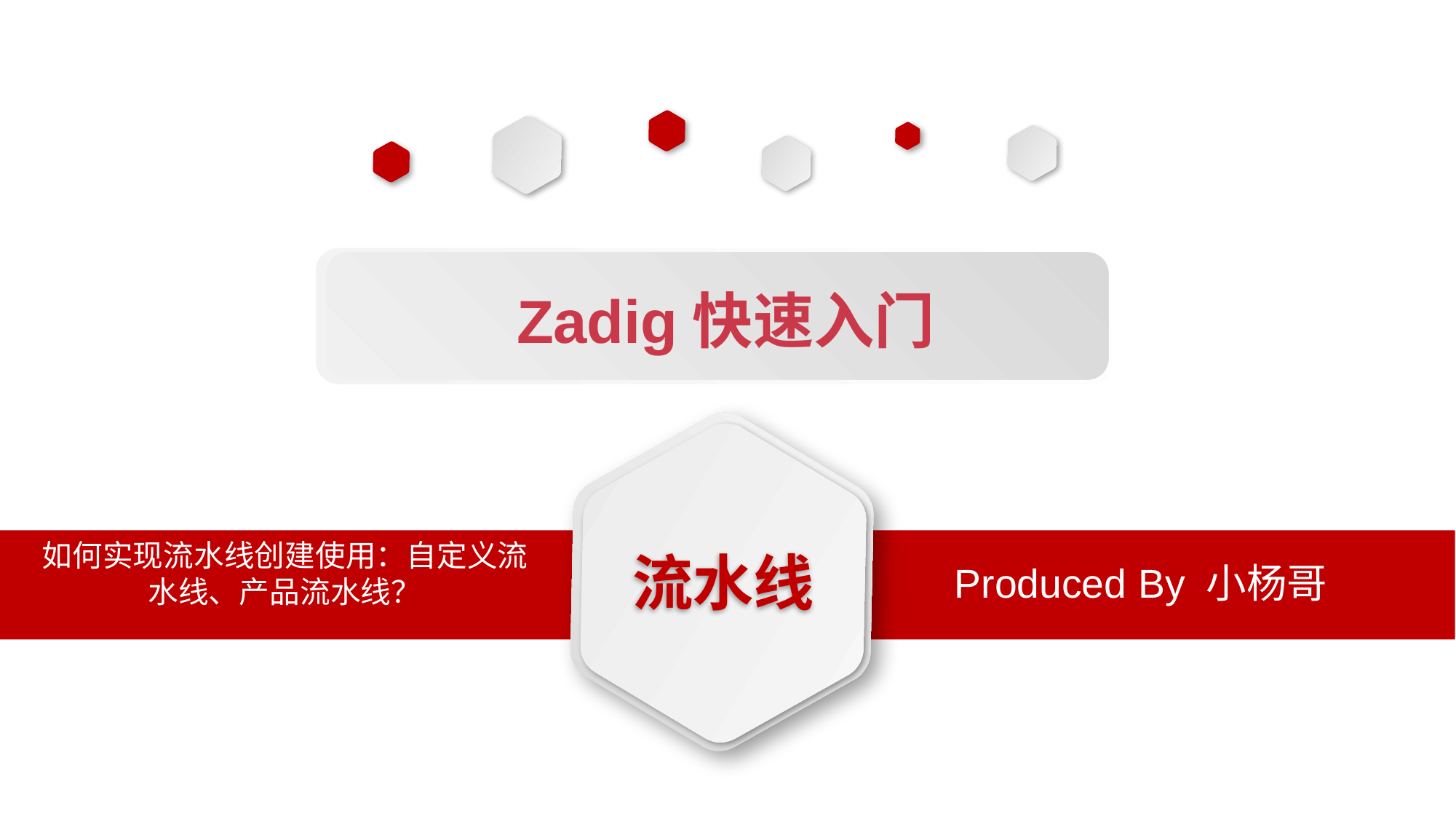

Zadig快速入门

如何实现流水线创建使用：自定义流水线、产品流水线？
流水线
Produced By 小杨哥